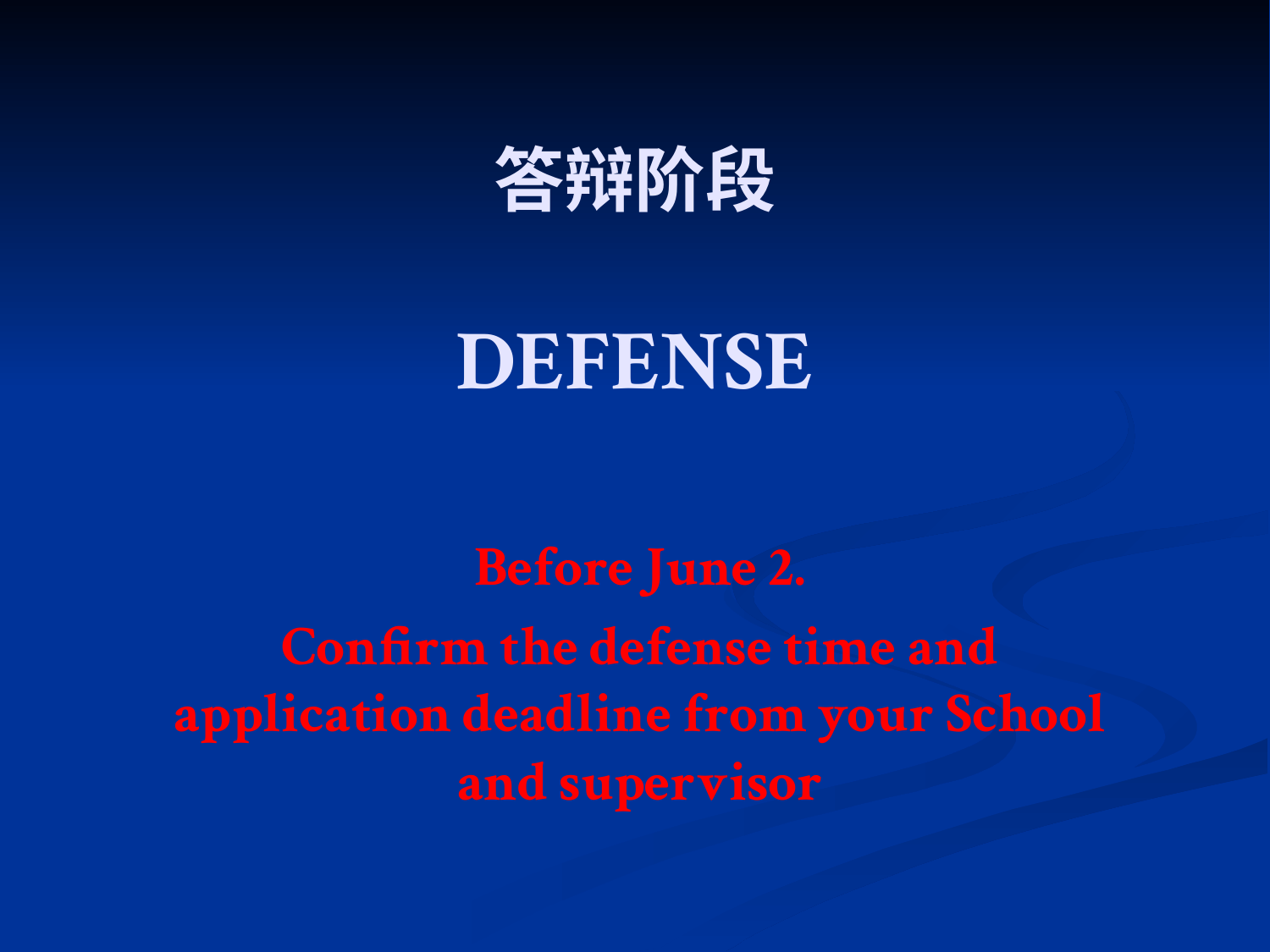

# 答辩阶段 DEFENSE
Before June 2.
Confirm the defense time and application deadline from your School and supervisor